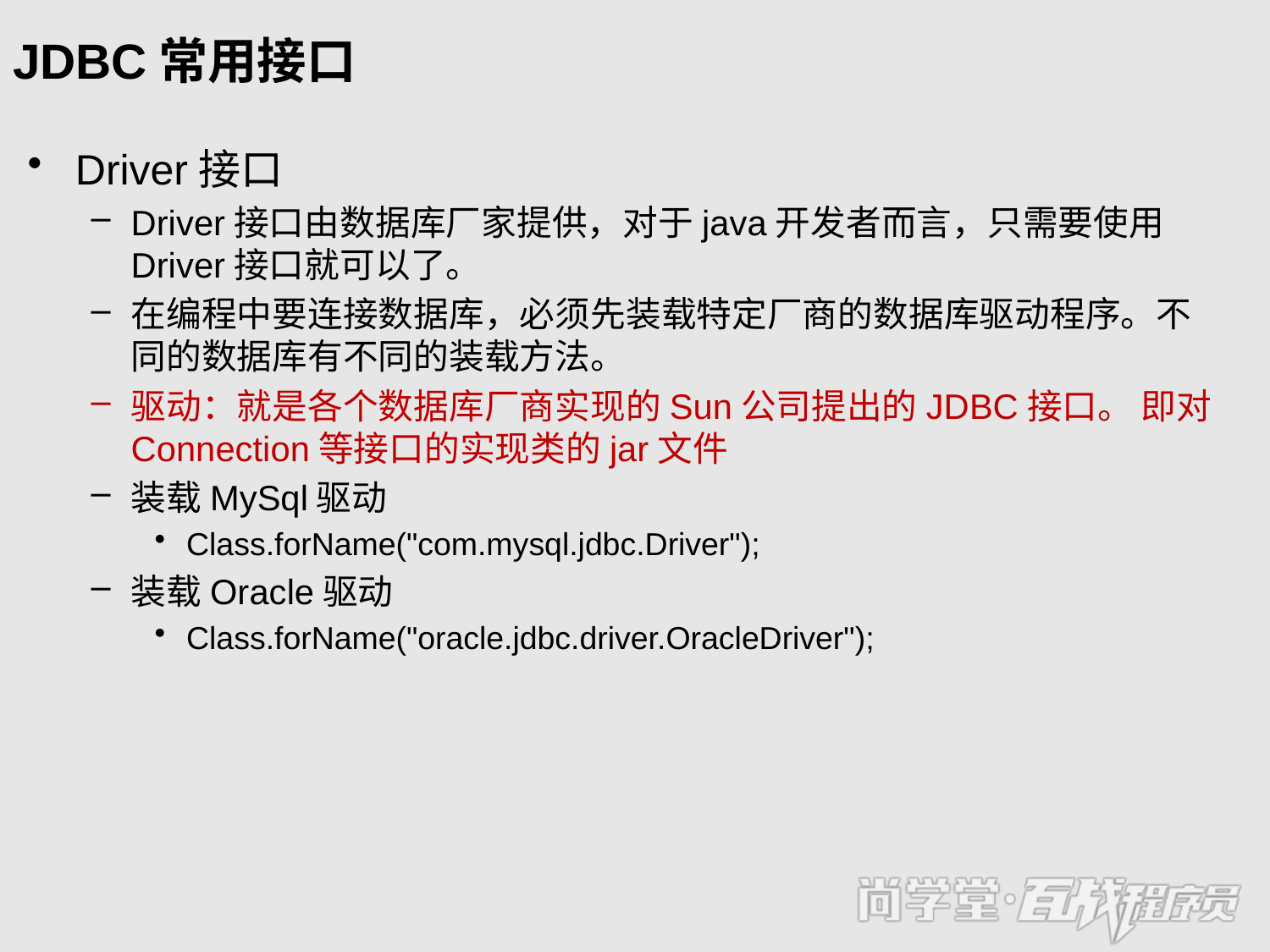

# JDBC常用接口
Driver接口
Driver接口由数据库厂家提供，对于java开发者而言，只需要使用Driver接口就可以了。
在编程中要连接数据库，必须先装载特定厂商的数据库驱动程序。不同的数据库有不同的装载方法。
驱动：就是各个数据库厂商实现的Sun公司提出的JDBC接口。 即对Connection等接口的实现类的jar文件
装载MySql驱动
Class.forName("com.mysql.jdbc.Driver");
装载Oracle驱动
Class.forName("oracle.jdbc.driver.OracleDriver");